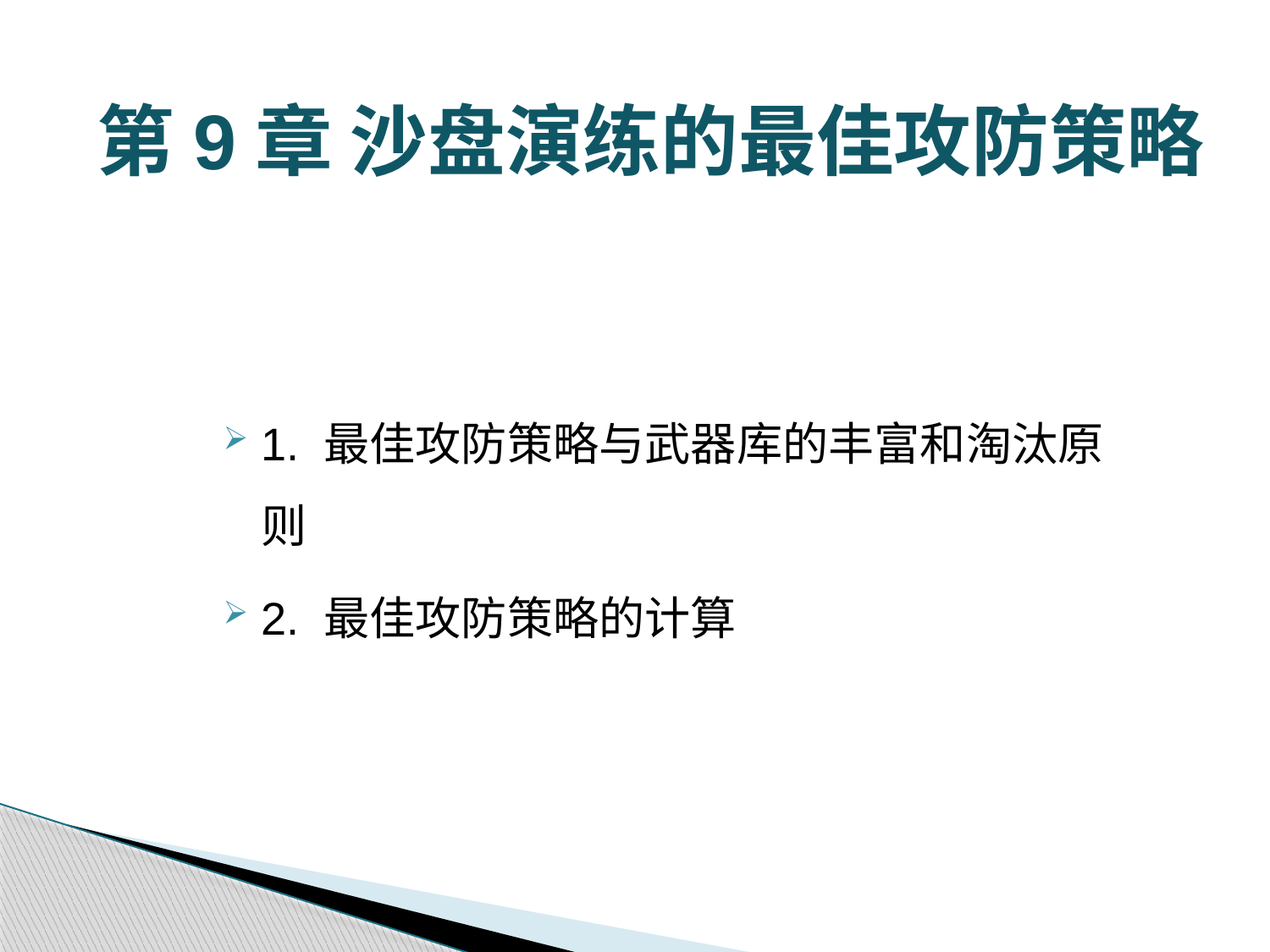

第9章 沙盘演练的最佳攻防策略
1. 最佳攻防策略与武器库的丰富和淘汰原则
2. 最佳攻防策略的计算